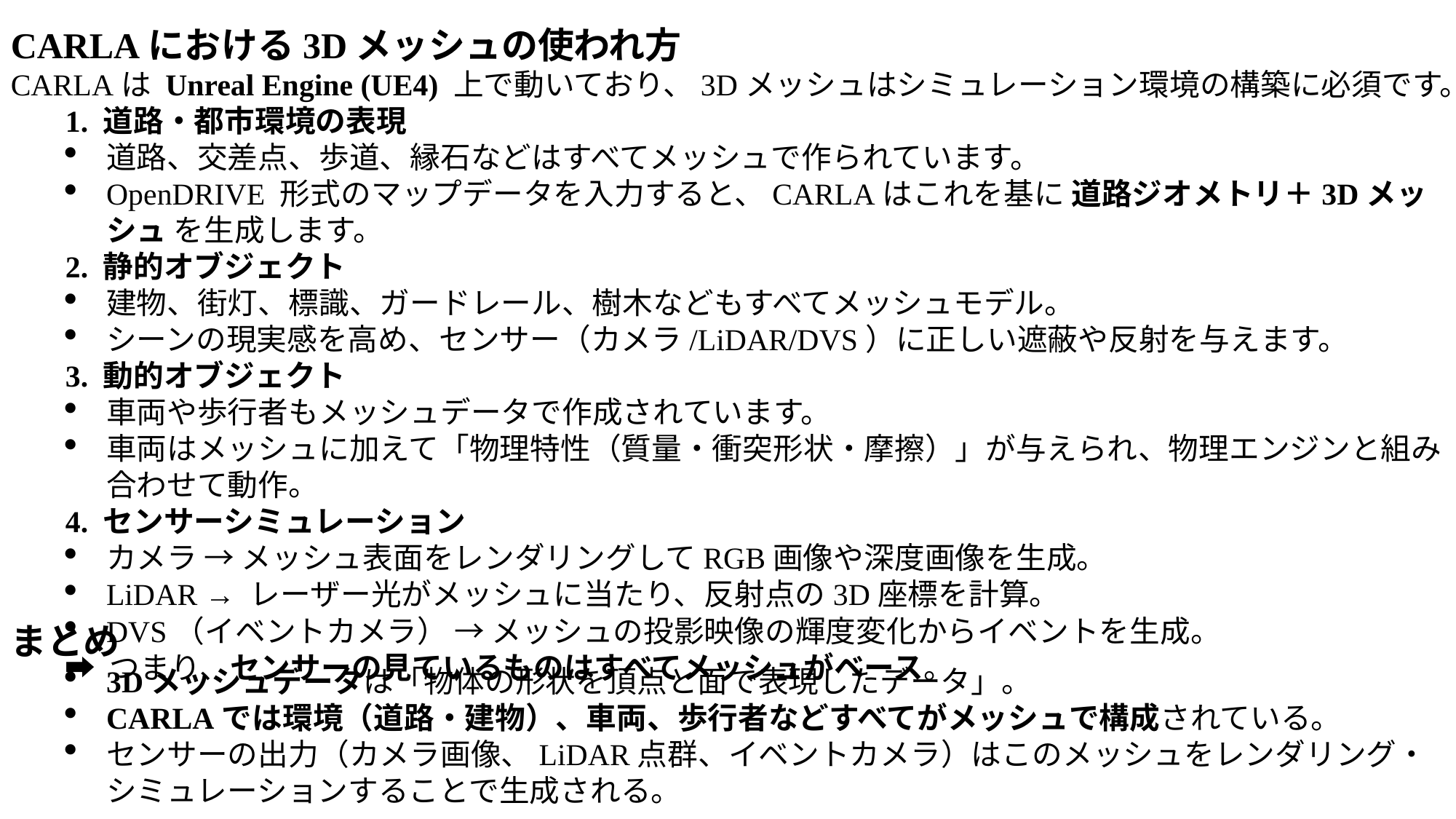

CARLAにおける3Dメッシュの使われ方
CARLAは Unreal Engine (UE4) 上で動いており、3Dメッシュはシミュレーション環境の構築に必須です。
1. 道路・都市環境の表現
道路、交差点、歩道、縁石などはすべてメッシュで作られています。
OpenDRIVE 形式のマップデータを入力すると、CARLAはこれを基に 道路ジオメトリ＋3Dメッシュ を生成します。
2. 静的オブジェクト
建物、街灯、標識、ガードレール、樹木などもすべてメッシュモデル。
シーンの現実感を高め、センサー（カメラ/LiDAR/DVS）に正しい遮蔽や反射を与えます。
3. 動的オブジェクト
車両や歩行者もメッシュデータで作成されています。
車両はメッシュに加えて「物理特性（質量・衝突形状・摩擦）」が与えられ、物理エンジンと組み合わせて動作。
4. センサーシミュレーション
カメラ → メッシュ表面をレンダリングしてRGB画像や深度画像を生成。
LiDAR → レーザー光がメッシュに当たり、反射点の3D座標を計算。
DVS（イベントカメラ） → メッシュの投影映像の輝度変化からイベントを生成。
➡ つまり、センサーの見ているものはすべてメッシュがベース。
まとめ
3Dメッシュデータは「物体の形状を頂点と面で表現したデータ」。
CARLAでは環境（道路・建物）、車両、歩行者などすべてがメッシュで構成されている。
センサーの出力（カメラ画像、LiDAR点群、イベントカメラ）はこのメッシュをレンダリング・シミュレーションすることで生成される。